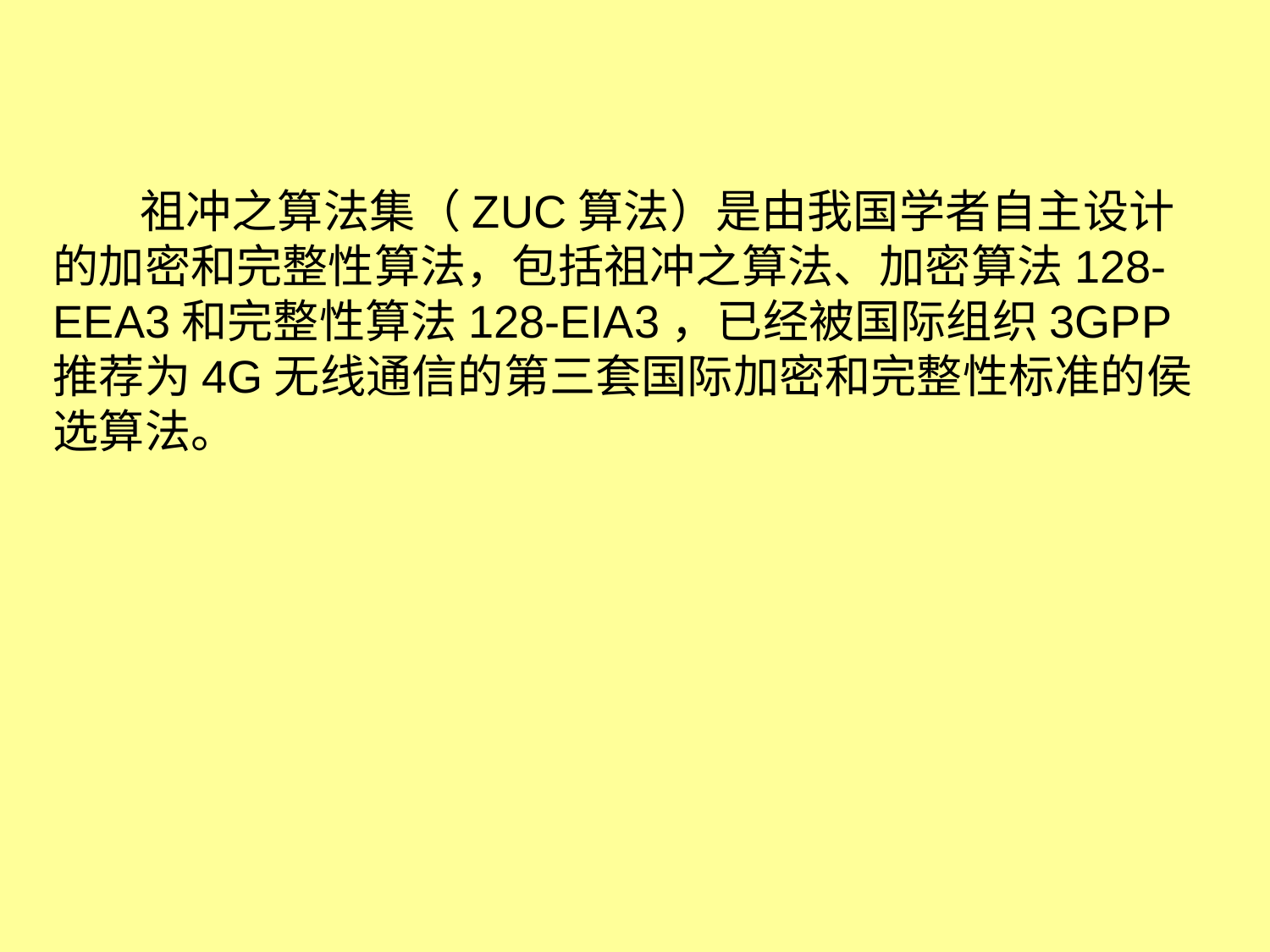

祖冲之算法集（ZUC算法）是由我国学者自主设计的加密和完整性算法，包括祖冲之算法、加密算法128-EEA3和完整性算法128-EIA3，已经被国际组织3GPP推荐为4G无线通信的第三套国际加密和完整性标准的侯选算法。